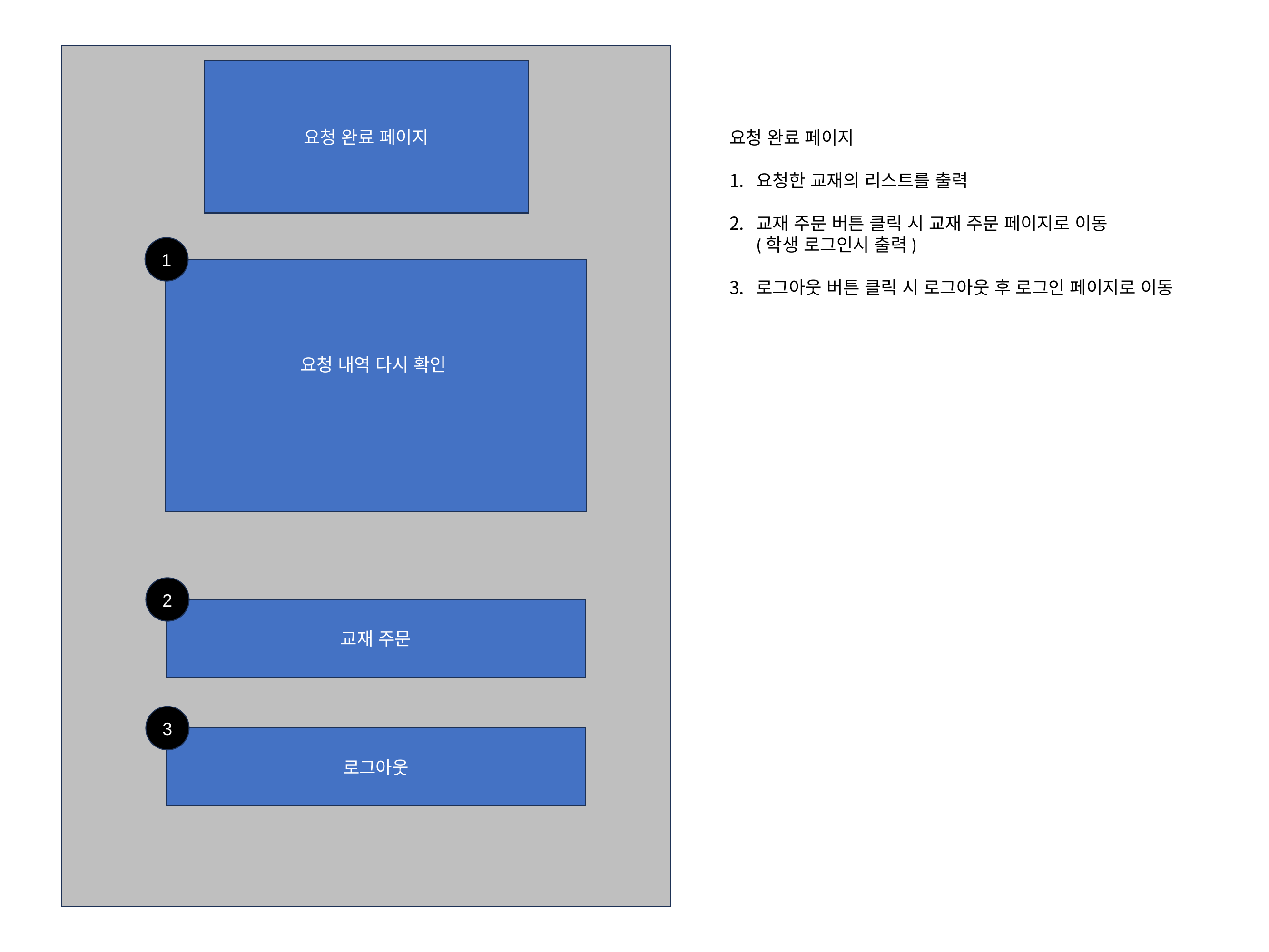

요청 완료 페이지
요청 완료 페이지

요청한 교재의 리스트를 출력

교재 주문 버튼 클릭 시 교재 주문 페이지로 이동                  (학생 로그인시 출력)

로그아웃 버튼 클릭 시 로그아웃 후 로그인 페이지로 이동

1
요청 내역 다시 확인

2
교재 주문
3
로그아웃